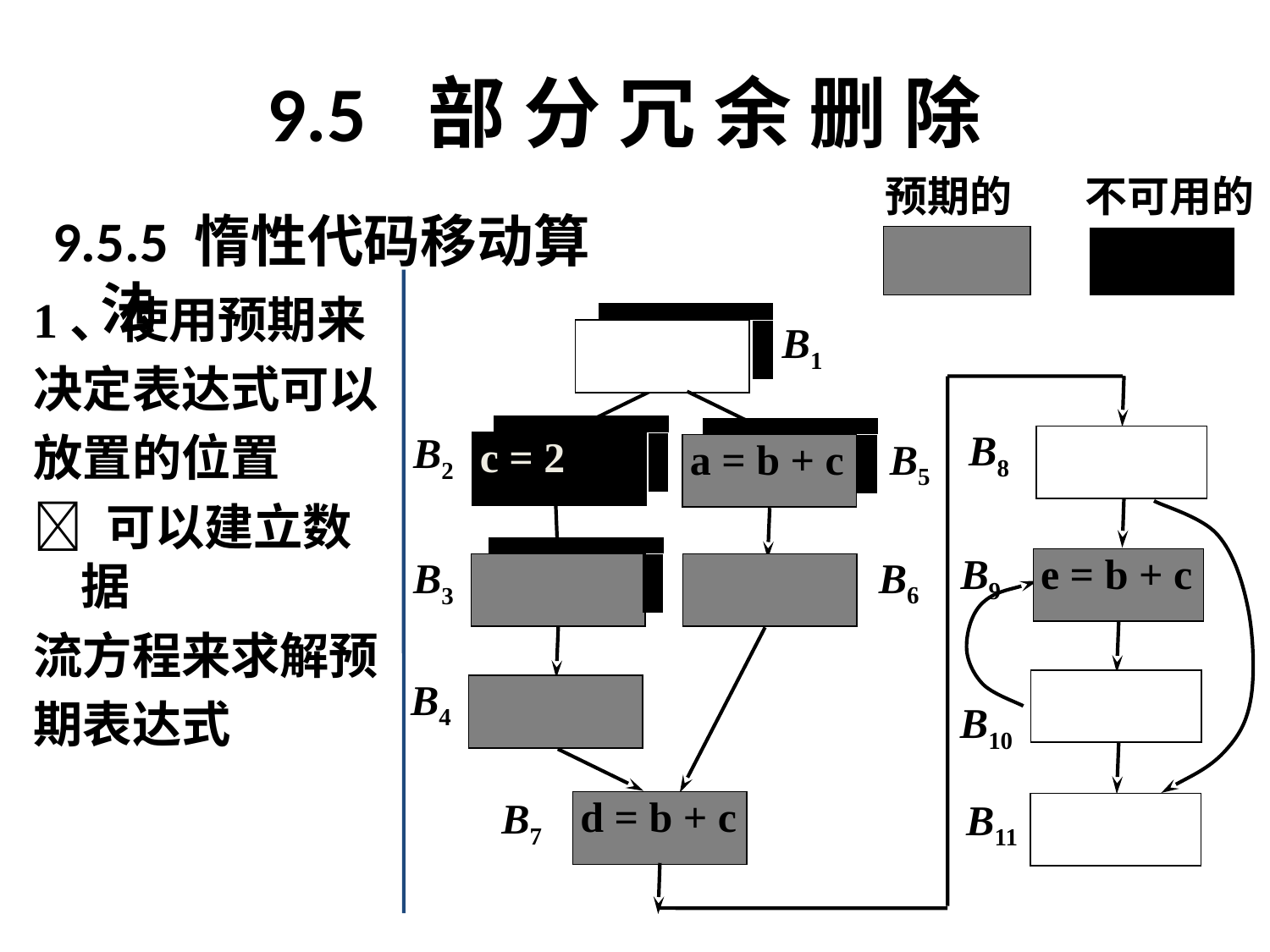

# 9.5  部 分 冗 余 删 除
预期的

不可用的

B1

 B2
B5

c = 2
a = b + c

B6
 B3

 B4

B7
d = b + c

B8

B9
e = b + c

B10

B11

9.5.5 惰性代码移动算法

1、使用预期来
决定表达式可以
放置的位置
• 可以建立数据
流方程来求解预
期表达式